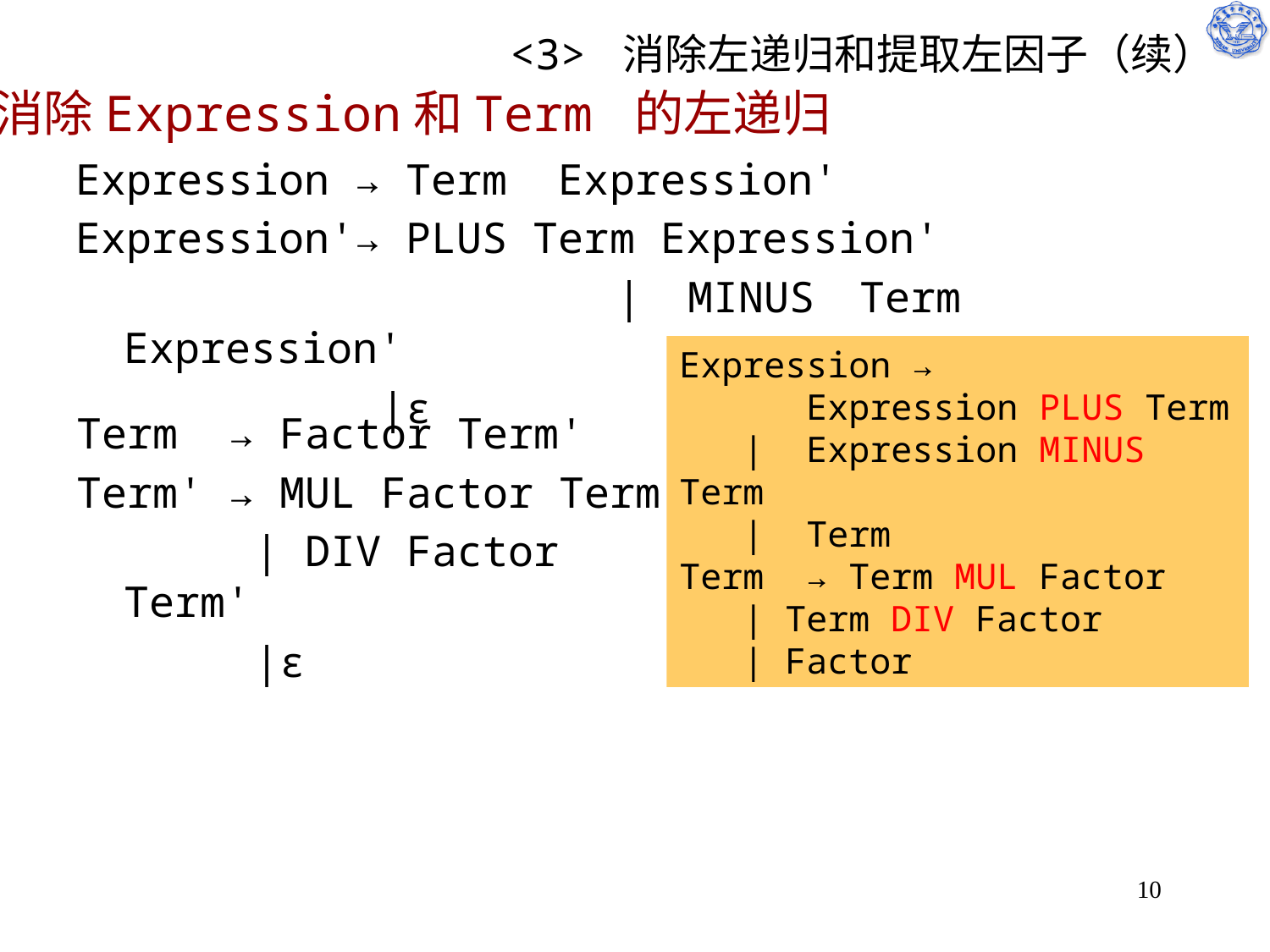

# <3> 消除左递归和提取左因子（续）
消除Expression和Term 的左递归
Expression → Term  Expression'
Expression'→ PLUS Term Expression'
            | MINUS Term Expression'
            |ε
Expression →
	Expression PLUS Term
   |	Expression MINUS Term
   |	Term
Term  → Term MUL Factor
   | Term DIV Factor
   | Factor
Term  → Factor Term'
Term' → MUL Factor Term'
       | DIV Factor Term'
       |ε
10